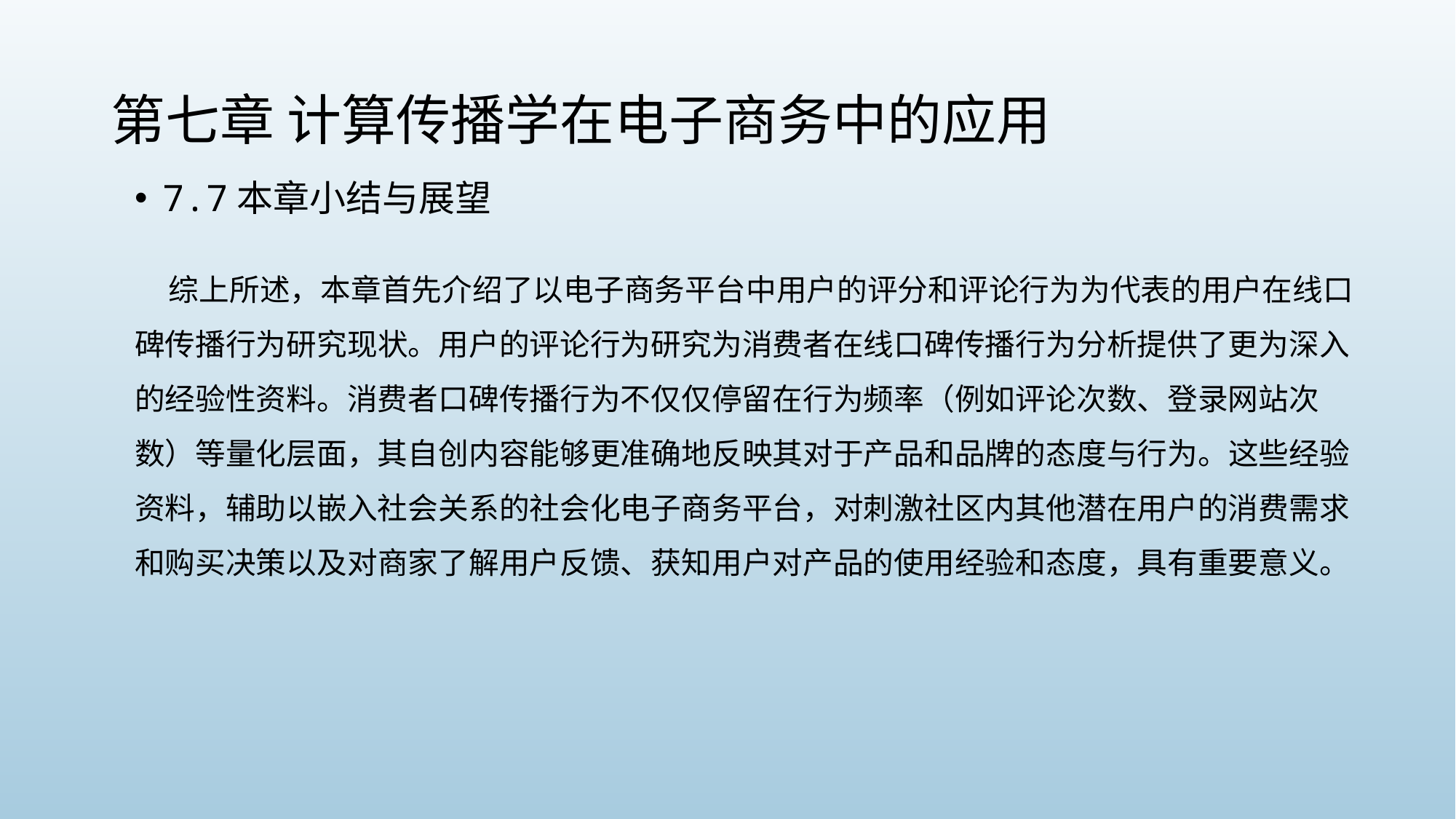

# 第七章 计算传播学在电子商务中的应用
7.7本章小结与展望
    综上所述，本章首先介绍了以电子商务平台中用户的评分和评论行为为代表的用户在线口碑传播行为研究现状。用户的评论行为研究为消费者在线口碑传播行为分析提供了更为深入的经验性资料。消费者口碑传播行为不仅仅停留在行为频率（例如评论次数、登录网站次数）等量化层面，其自创内容能够更准确地反映其对于产品和品牌的态度与行为。这些经验资料，辅助以嵌入社会关系的社会化电子商务平台，对刺激社区内其他潜在用户的消费需求和购买决策以及对商家了解用户反馈、获知用户对产品的使用经验和态度，具有重要意义。